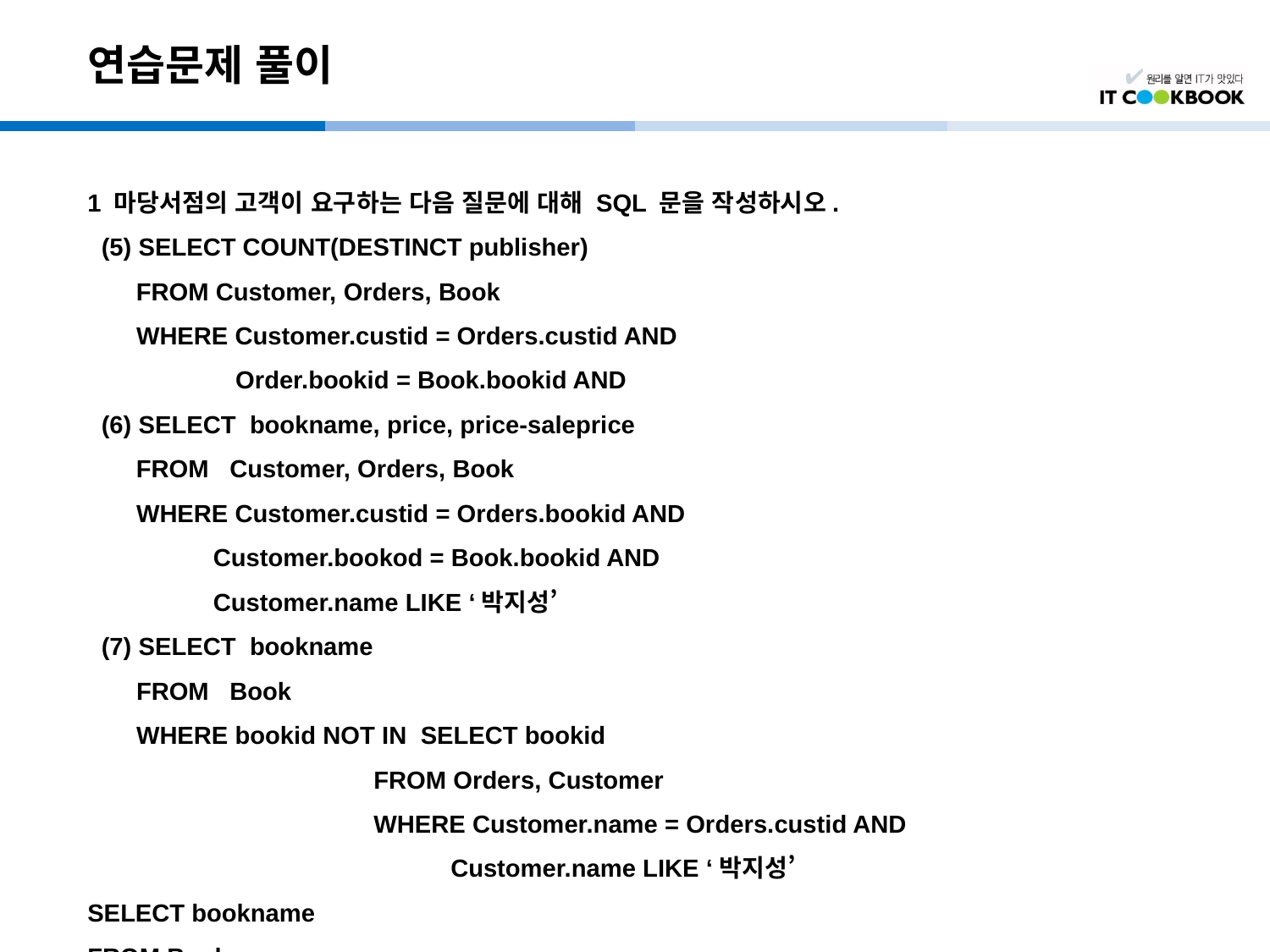

# 연습문제 풀이
1 마당서점의 고객이 요구하는 다음 질문에 대해 SQL 문을 작성하시오.
  (5) SELECT COUNT(DESTINCT publisher)
       FROM Customer, Orders, Book
       WHERE Customer.custid = Orders.custid AND
	   Order.bookid = Book.bookid AND
  (6) SELECT  bookname, price, price-saleprice
       FROM   Customer, Orders, Book
       WHERE Customer.custid = Orders.bookid AND
                  Customer.bookod = Book.bookid AND
                  Customer.name LIKE ‘박지성’
  (7) SELECT  bookname
       FROM   Book
       WHERE bookid NOT IN  SELECT bookid
                                         FROM Orders, Customer
                                         WHERE Customer.name = Orders.custid AND
                                                    Customer.name LIKE ‘박지성’
SELECT bookname
FROM Books
EXCEPT
SELECT bookname
FROM Books, Orders, Customer
WHERE Books.bookid = Orders.bookid AND Customer.custid = Orders.custid AND
           Customer.name = ‘박지성’